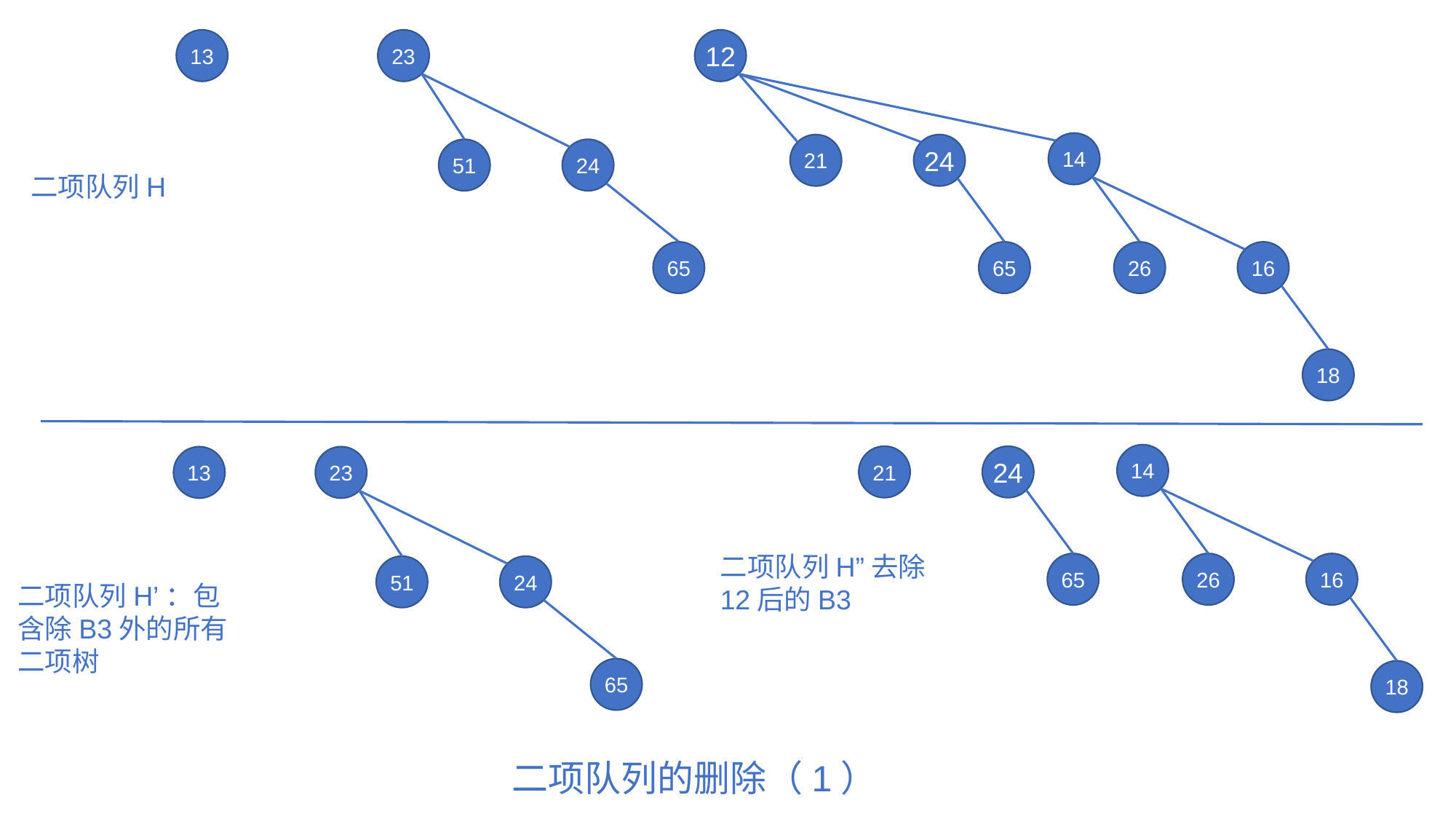

13
23
12
14
21
24
51
24
二项队列H
65
65
26
16
18
14
21
24
23
13
二项队列H”去除12后的B3
65
26
16
51
24
二项队列H’：包含除B3外的所有二项树
65
18
二项队列的删除（1）